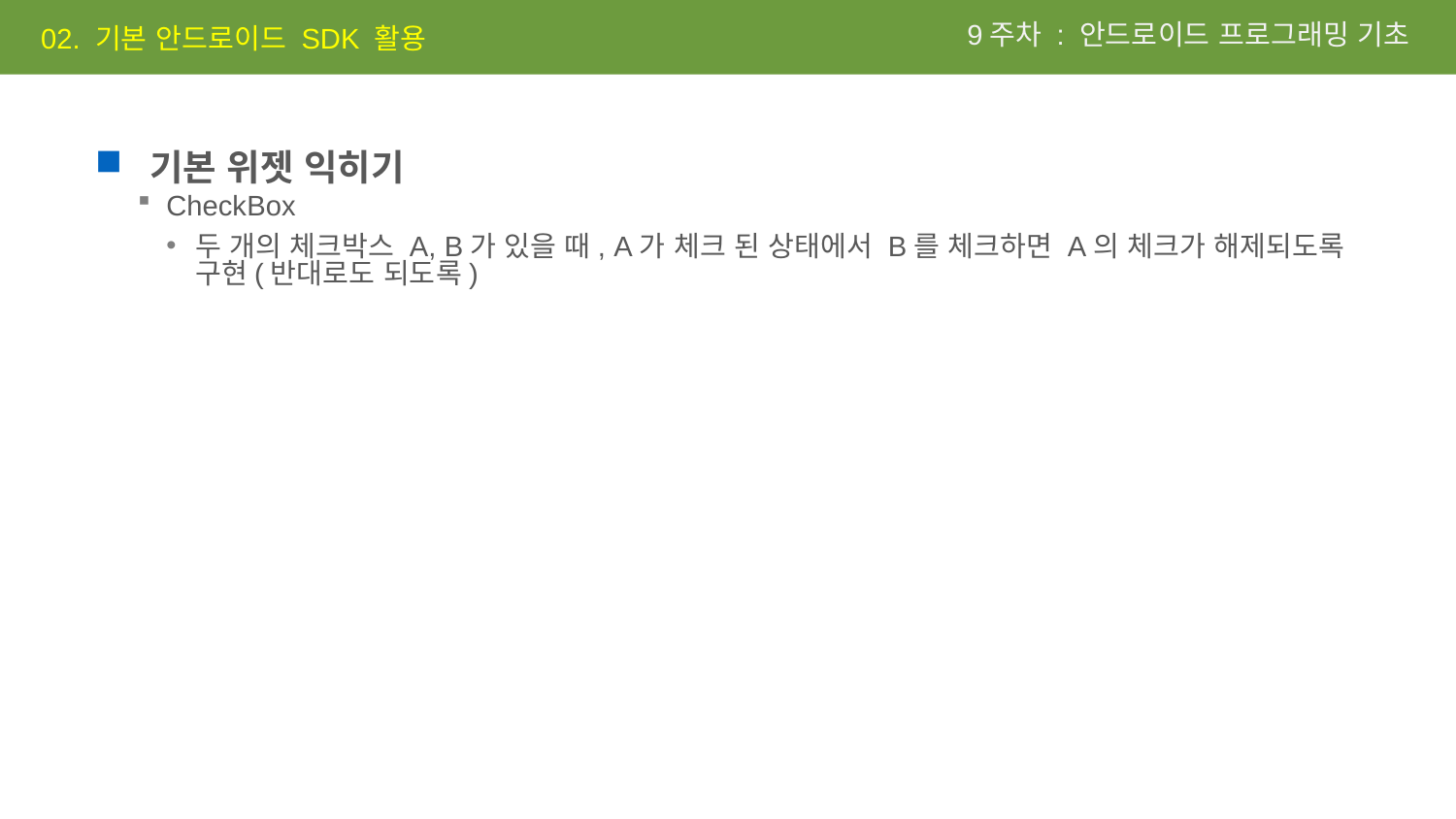

9주차 : 안드로이드 프로그래밍 기초
02. 기본 안드로이드 SDK 활용
기본 위젯 익히기
CheckBox
두 개의 체크박스 A, B가 있을 때, A가 체크 된 상태에서 B를 체크하면 A의 체크가 해제되도록 구현(반대로도 되도록)